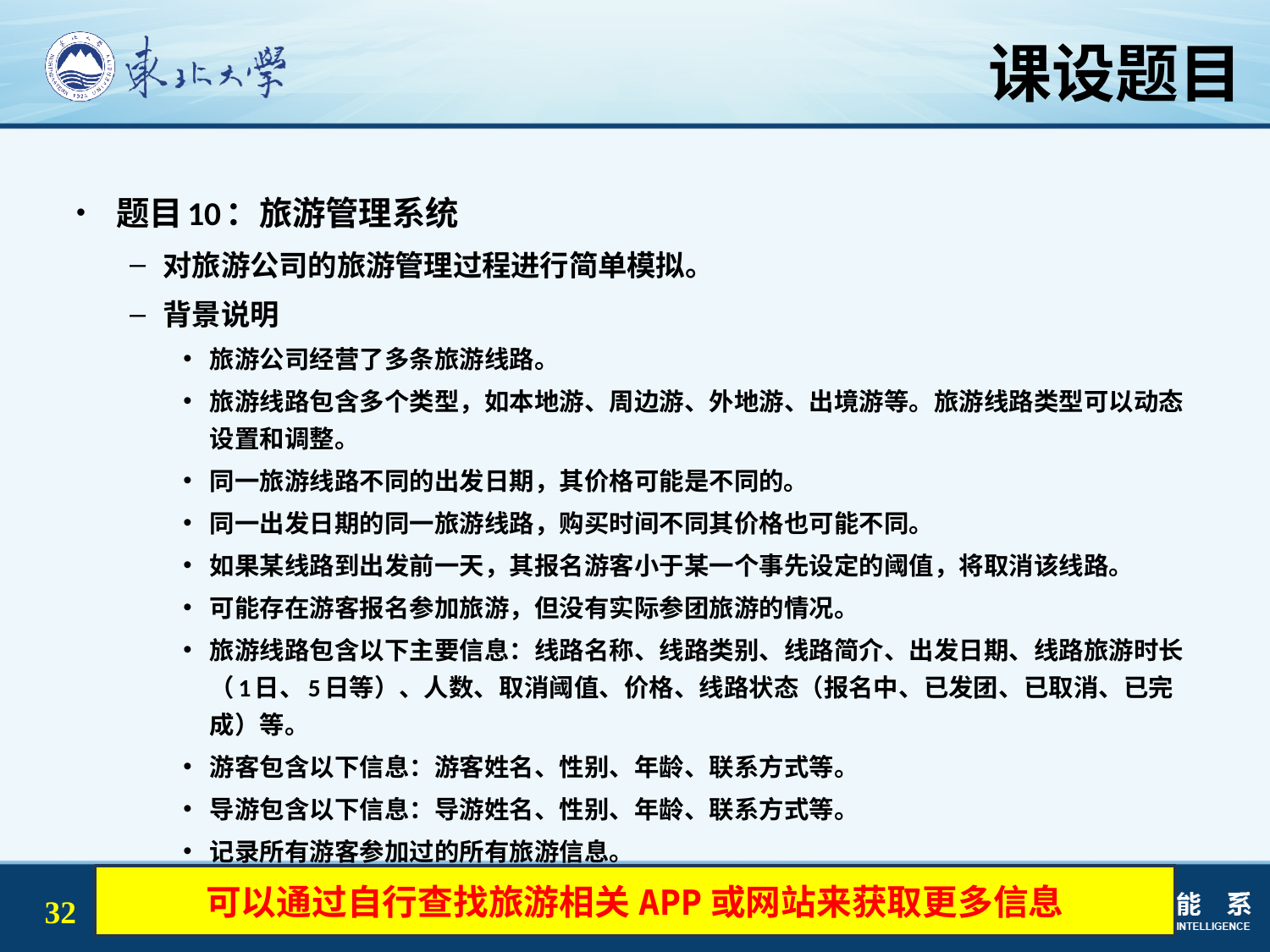

# 课设题目
题目10：旅游管理系统
对旅游公司的旅游管理过程进行简单模拟。
背景说明
旅游公司经营了多条旅游线路。
旅游线路包含多个类型，如本地游、周边游、外地游、出境游等。旅游线路类型可以动态设置和调整。
同一旅游线路不同的出发日期，其价格可能是不同的。
同一出发日期的同一旅游线路，购买时间不同其价格也可能不同。
如果某线路到出发前一天，其报名游客小于某一个事先设定的阈值，将取消该线路。
可能存在游客报名参加旅游，但没有实际参团旅游的情况。
旅游线路包含以下主要信息：线路名称、线路类别、线路简介、出发日期、线路旅游时长（1日、5日等）、人数、取消阈值、价格、线路状态（报名中、已发团、已取消、已完成）等。
游客包含以下信息：游客姓名、性别、年龄、联系方式等。
导游包含以下信息：导游姓名、性别、年龄、联系方式等。
记录所有游客参加过的所有旅游信息。
可以通过自行查找旅游相关APP或网站来获取更多信息